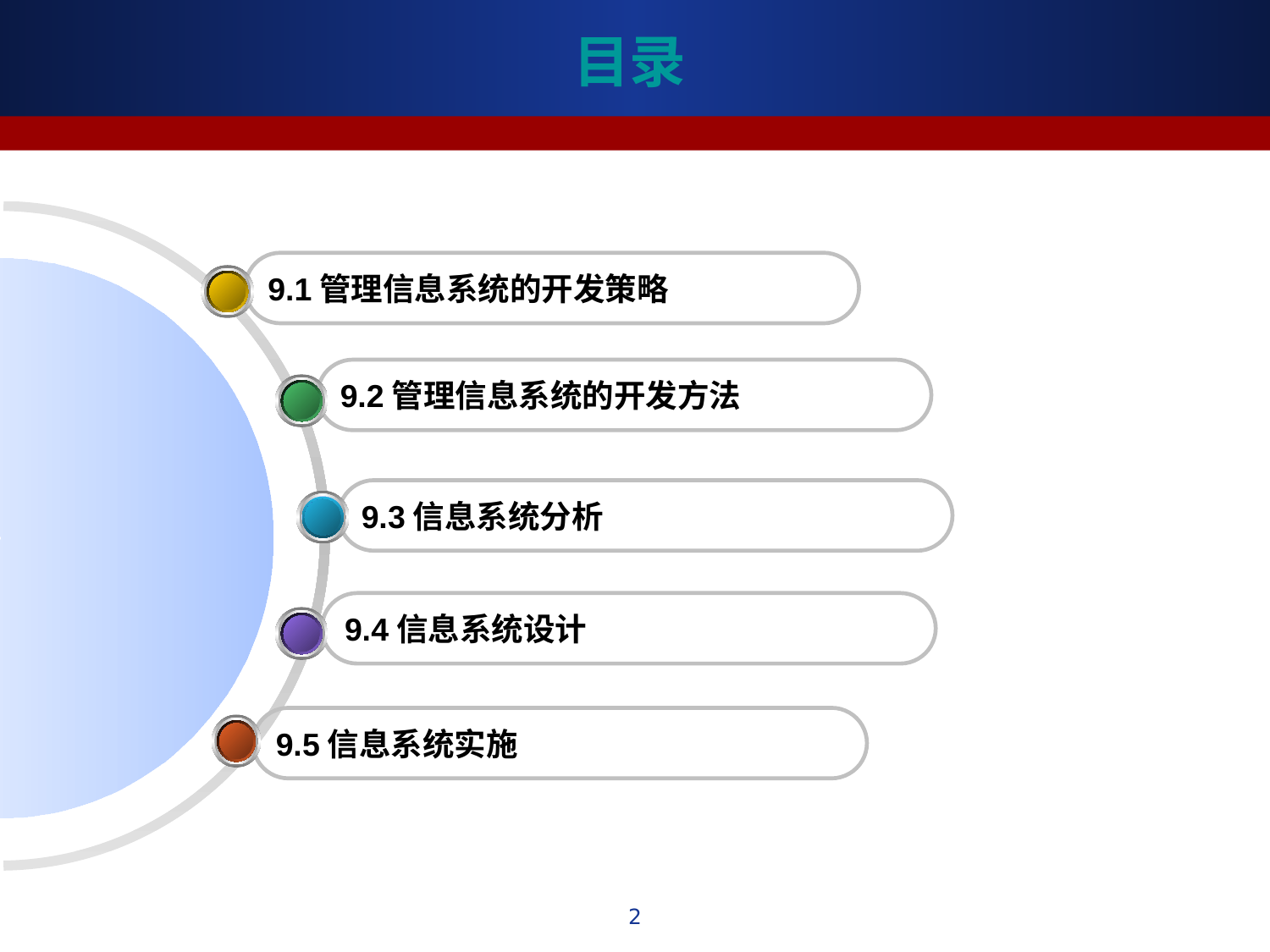

# 目录

9.1管理信息系统的开发策略

9.2管理信息系统的开发方法

9.3信息系统分析

9.4信息系统设计

9.5信息系统实施

2